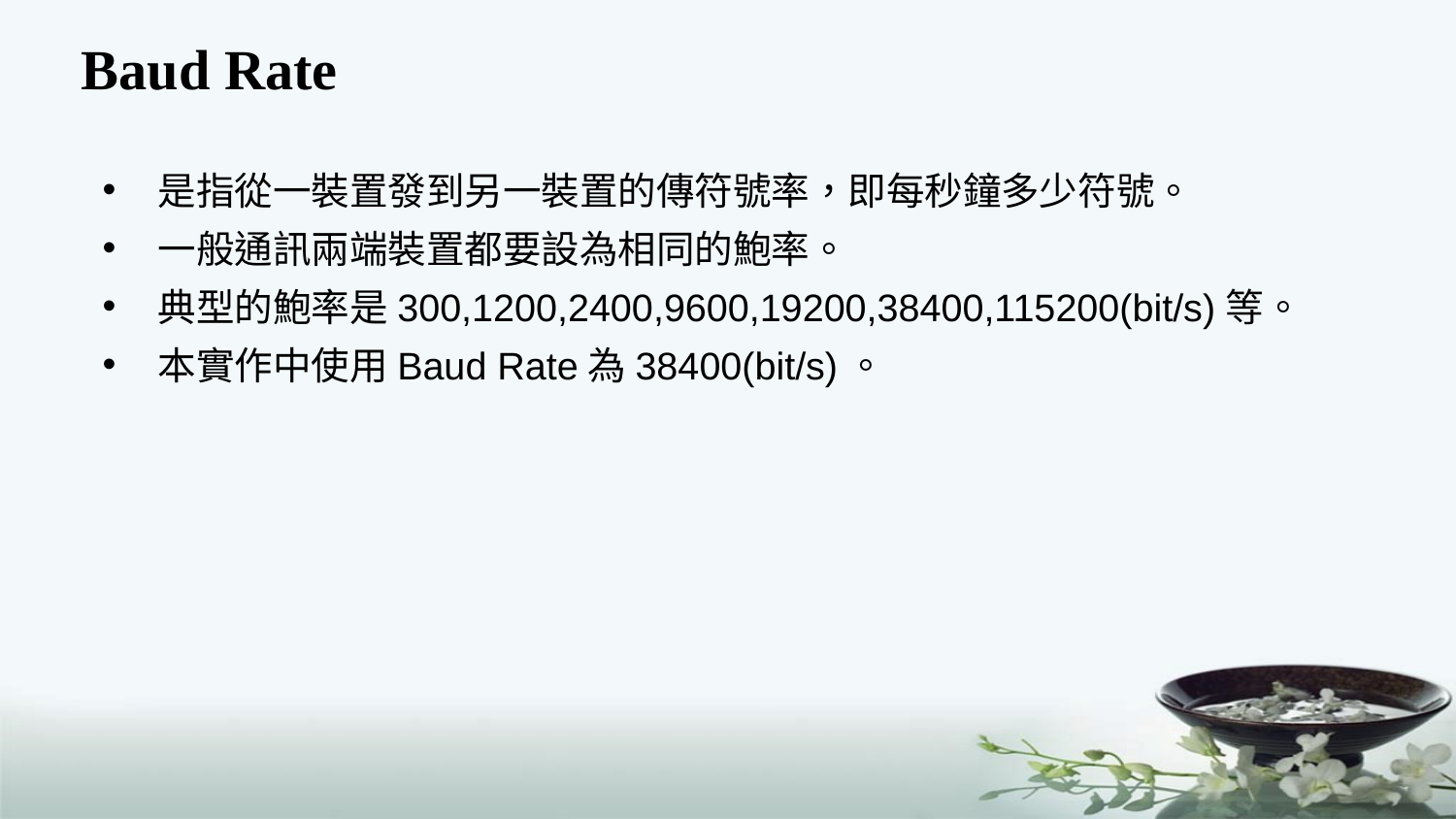

# Baud Rate
是指從一裝置發到另一裝置的傳符號率，即每秒鐘多少符號。
一般通訊兩端裝置都要設為相同的鮑率。
典型的鮑率是300,1200,2400,9600,19200,38400,115200(bit/s)等。
本實作中使用Baud Rate為38400(bit/s)。